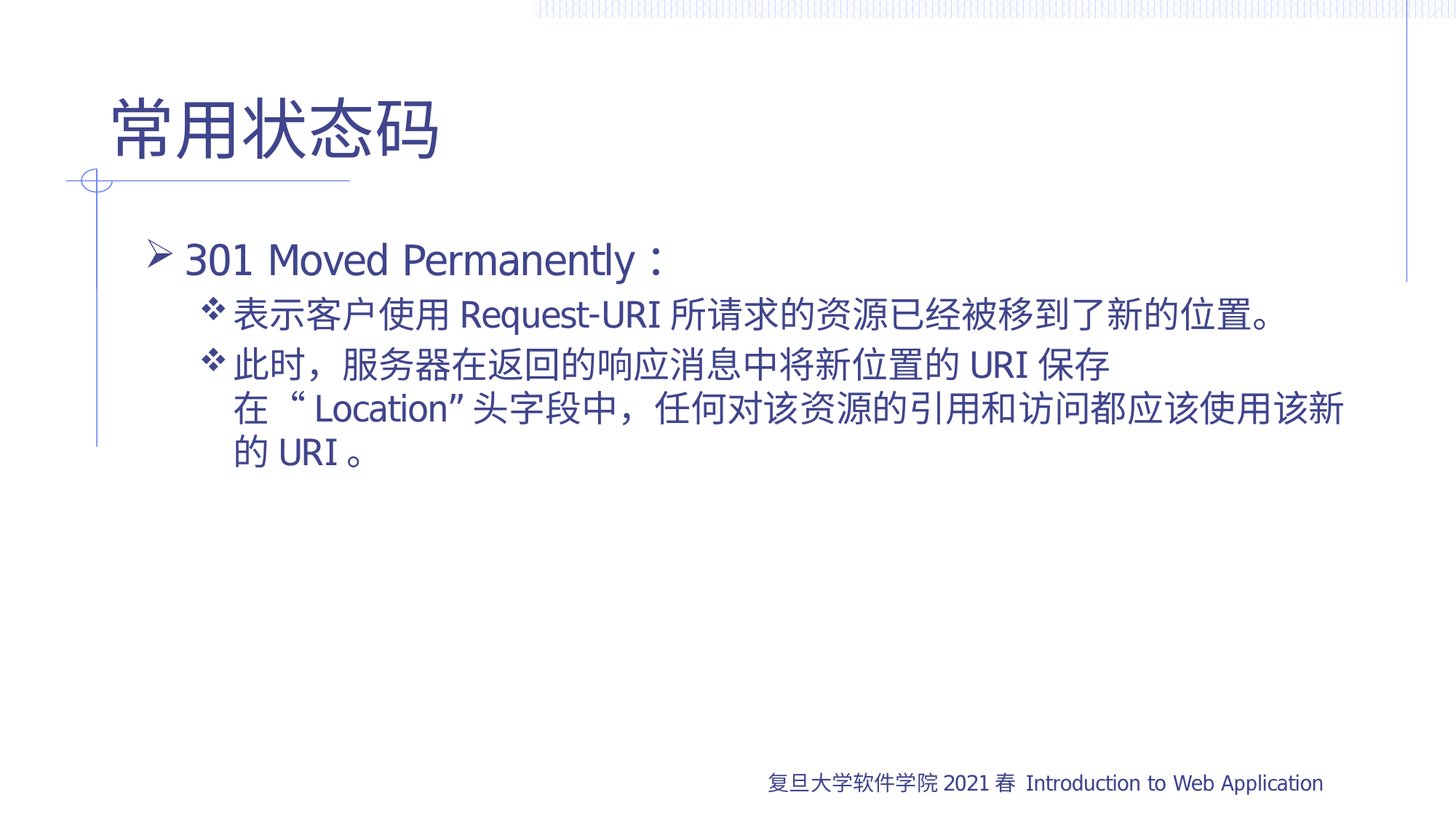

# 常用状态码
301 Moved Permanently：
表示客户使用Request-URI所请求的资源已经被移到了新的位置。
此时，服务器在返回的响应消息中将新位置的URI保存在“Location”头字段中，任何对该资源的引用和访问都应该使用该新的URI。